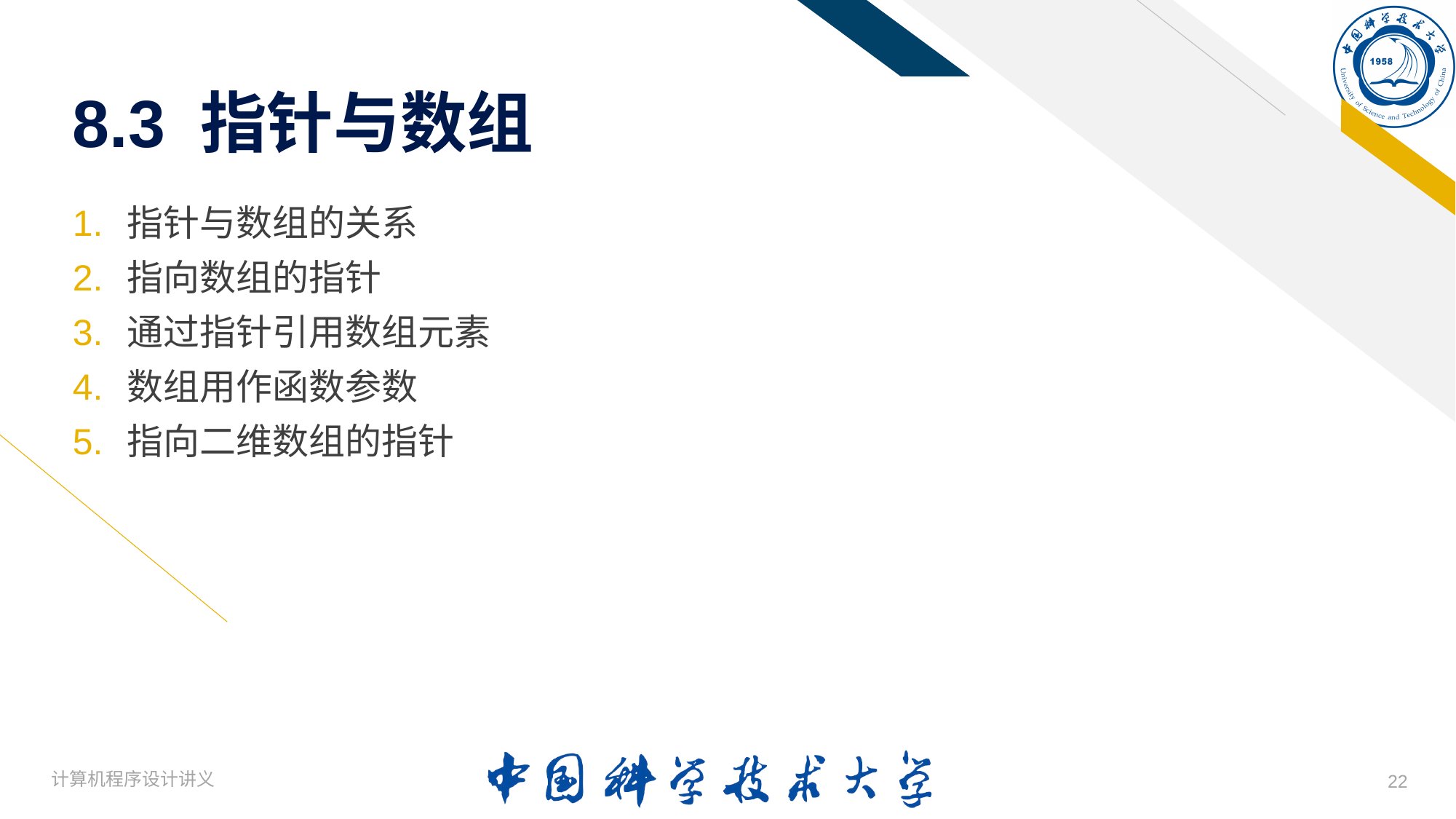

# 8.3 指针与数组
指针与数组的关系
指向数组的指针
通过指针引用数组元素
数组用作函数参数
指向二维数组的指针

计算机程序设计讲义
22